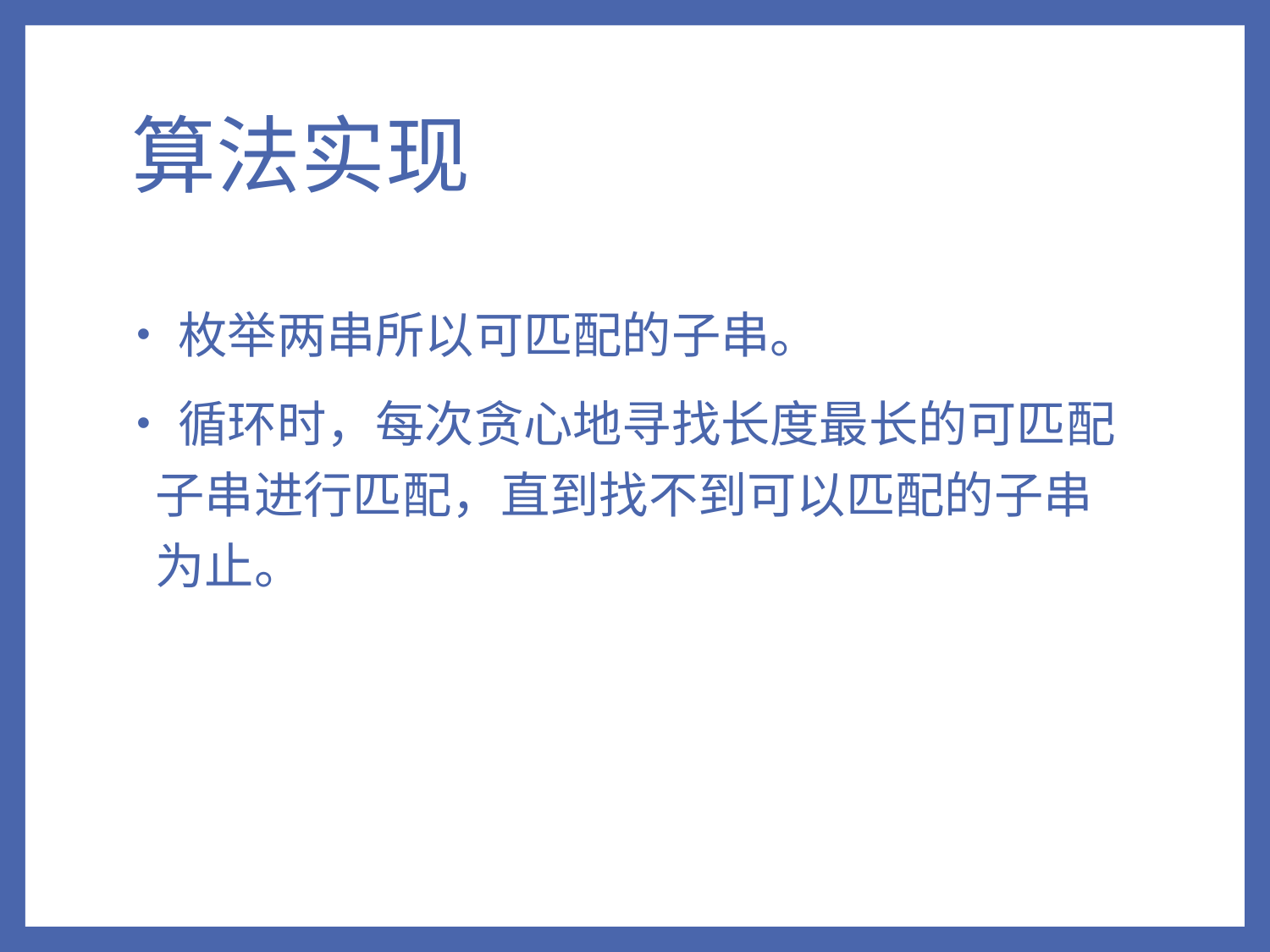

算法实现
 枚举两串所以可匹配的子串。
 循环时，每次贪心地寻找长度最长的可匹配子串进行匹配，直到找不到可以匹配的子串为止。